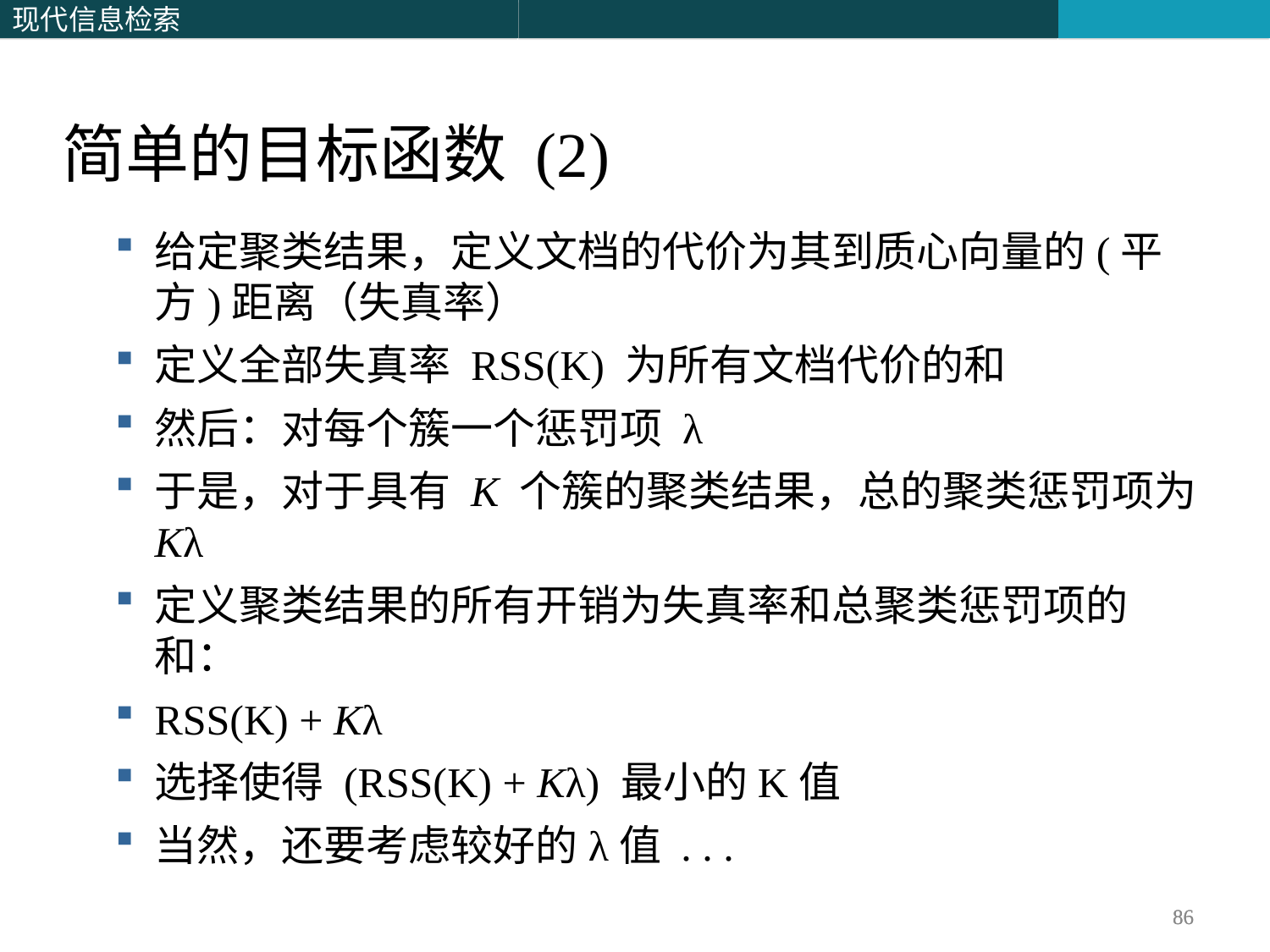

简单的目标函数 (2)
给定聚类结果，定义文档的代价为其到质心向量的(平方)距离（失真率）
定义全部失真率 RSS(K) 为所有文档代价的和
然后：对每个簇一个惩罚项 λ
于是，对于具有 K 个簇的聚类结果，总的聚类惩罚项为 Kλ
定义聚类结果的所有开销为失真率和总聚类惩罚项的和：
RSS(K) + Kλ
选择使得 (RSS(K) + Kλ) 最小的K值
当然，还要考虑较好的λ值 . . .
86
86